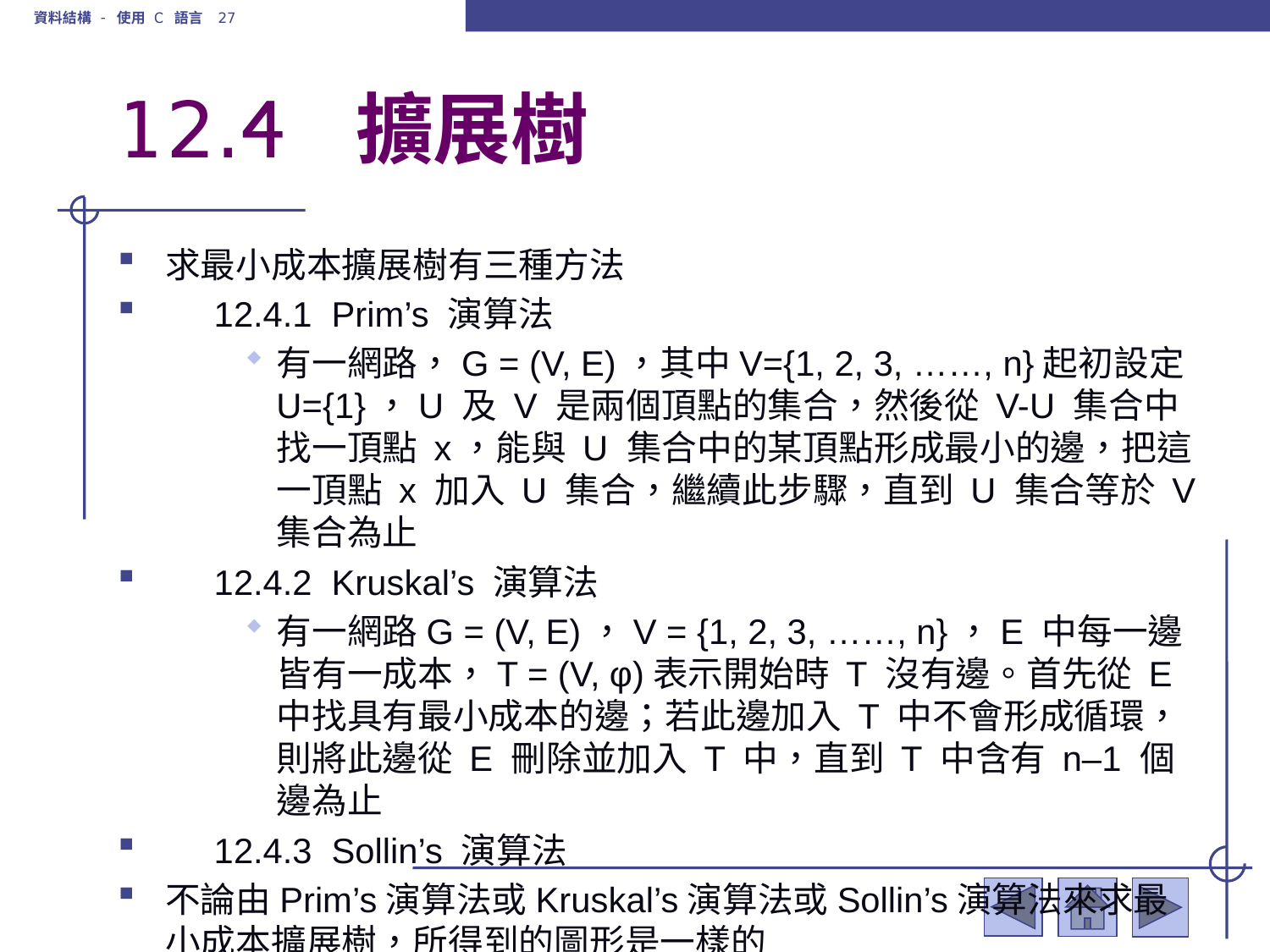

資料結構 - 使用 C 語言   27
# 12.4  擴展樹
求最小成本擴展樹有三種方法
     12.4.1  Prim’s 演算法
有一網路，G = (V, E)，其中V={1, 2, 3, ……, n}起初設定 U={1}，U 及 V 是兩個頂點的集合，然後從 V-U 集合中找一頂點 x，能與 U 集合中的某頂點形成最小的邊，把這一頂點 x 加入 U 集合，繼續此步驟，直到 U 集合等於 V 集合為止
     12.4.2  Kruskal’s 演算法
有一網路G = (V, E)，V = {1, 2, 3, ……, n}，E 中每一邊皆有一成本，T = (V, φ)表示開始時 T 沒有邊。首先從 E 中找具有最小成本的邊；若此邊加入 T 中不會形成循環，則將此邊從 E 刪除並加入 T 中，直到 T 中含有 n–1 個邊為止
     12.4.3  Sollin’s 演算法
不論由Prim’s演算法或Kruskal’s演算法或Sollin’s演算法來求最小成本擴展樹，所得到的圖形是一樣的